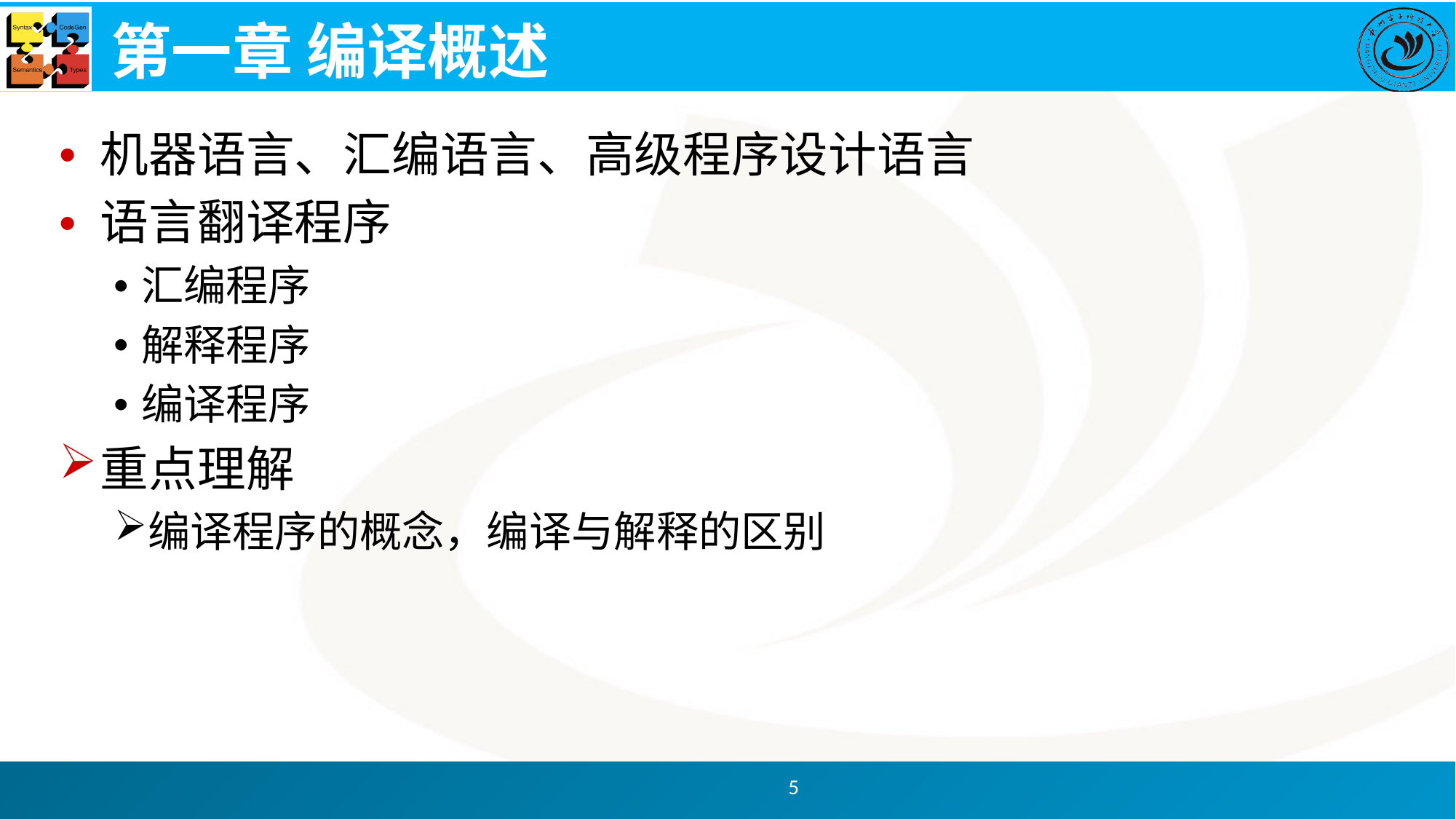

# 第一章 编译概述
机器语言、汇编语言、高级程序设计语言
语言翻译程序
汇编程序
解释程序
编译程序
重点理解
编译程序的概念，编译与解释的区别
5